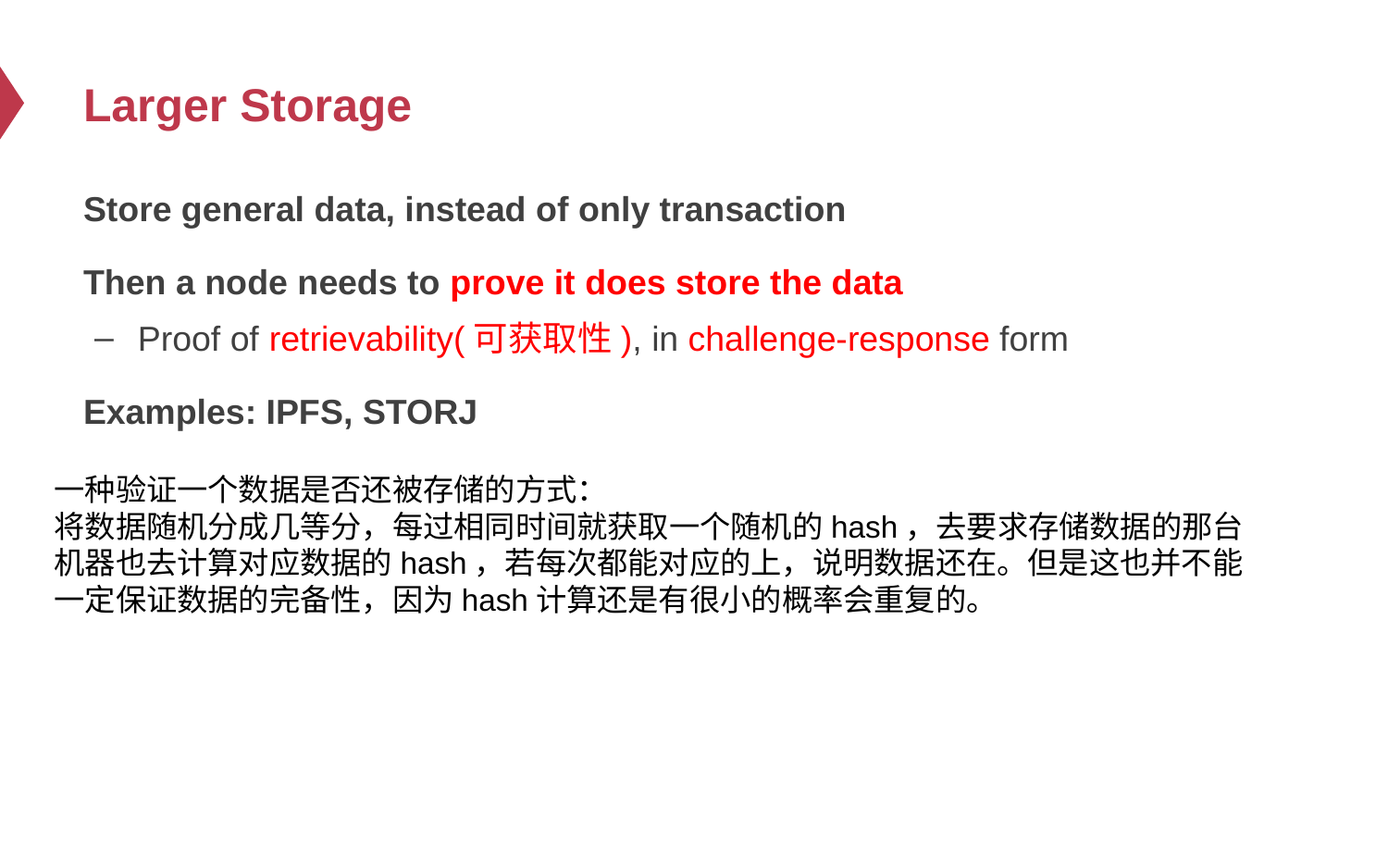

# Larger Storage
Store general data, instead of only transaction
Then a node needs to prove it does store the data
Proof of retrievability(可获取性), in challenge-response form
Examples: IPFS, STORJ
一种验证一个数据是否还被存储的方式：
将数据随机分成几等分，每过相同时间就获取一个随机的hash，去要求存储数据的那台机器也去计算对应数据的hash，若每次都能对应的上，说明数据还在。但是这也并不能一定保证数据的完备性，因为hash计算还是有很小的概率会重复的。